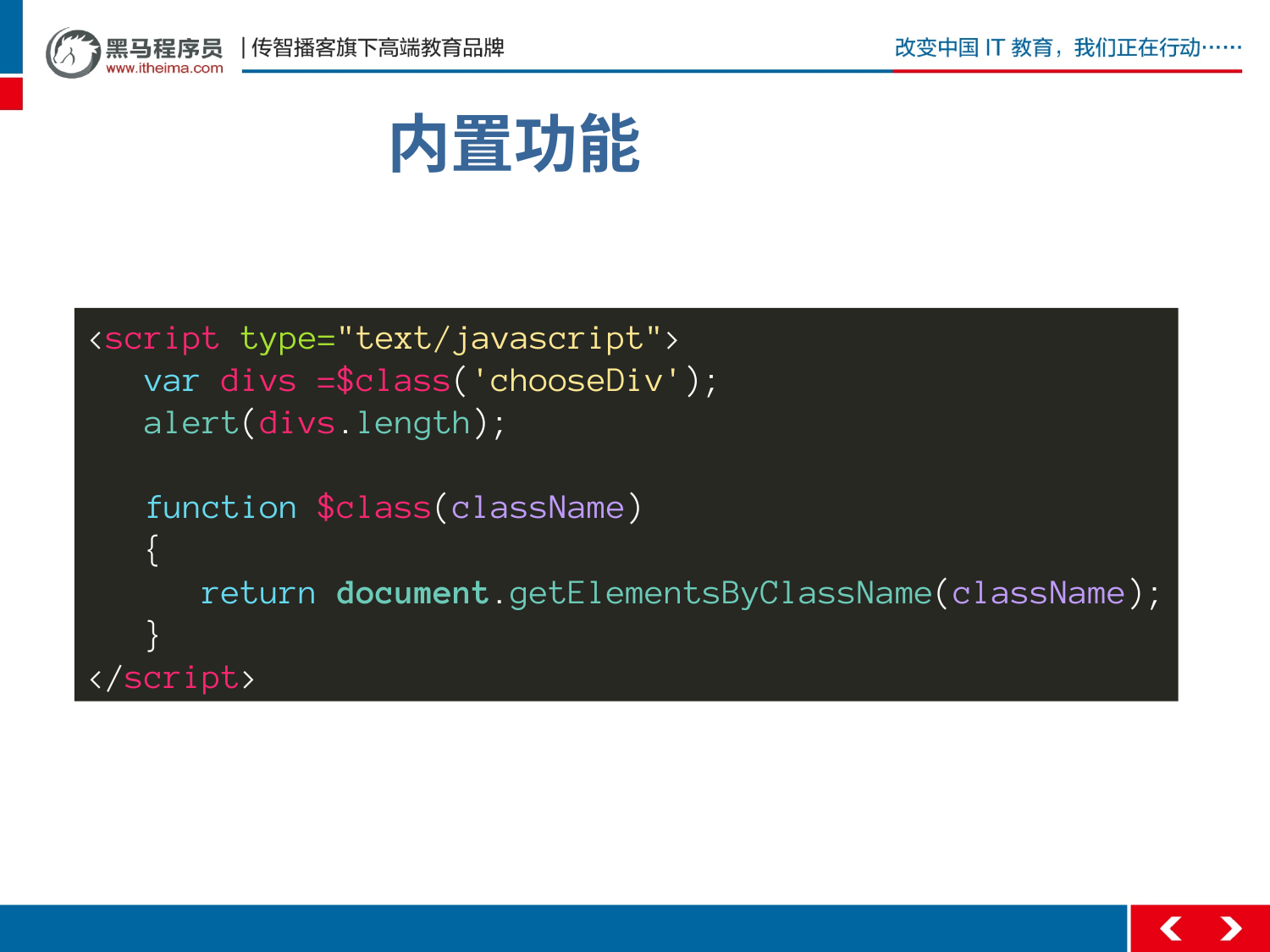

内置功能
<script type="text/javascript">
   var divs =$class('chooseDiv');
   alert(divs.length);
   function $class(className)
   {
      return document.getElementsByClassName(className);
   }
</script>